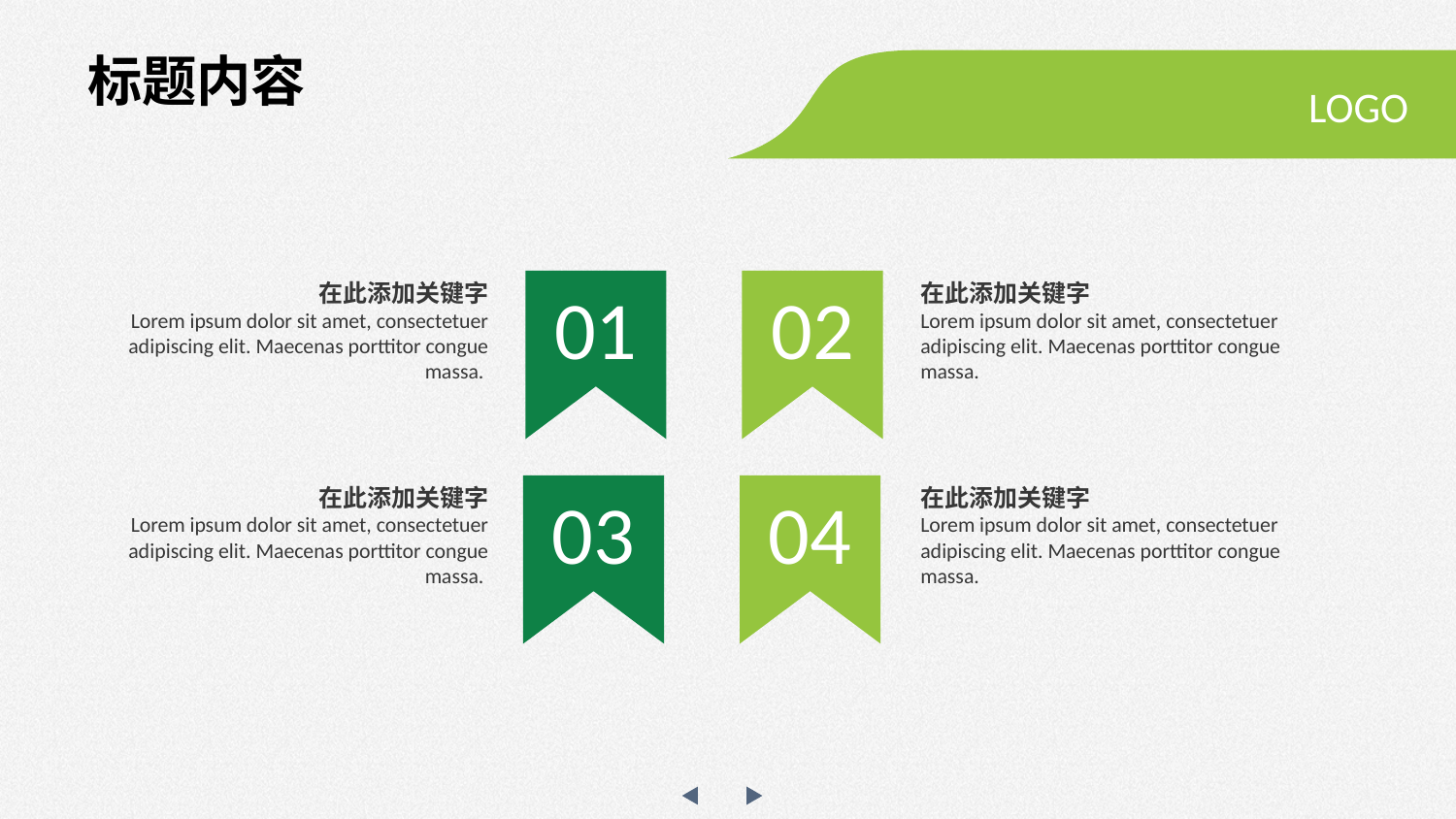

标题内容

LOGO
在此添加关键字
Lorem ipsum dolor sit amet, consectetuer adipiscing elit. Maecenas porttitor congue massa.
在此添加关键字
Lorem ipsum dolor sit amet, consectetuer adipiscing elit. Maecenas porttitor congue massa.
02
01
在此添加关键字
Lorem ipsum dolor sit amet, consectetuer adipiscing elit. Maecenas porttitor congue massa.
在此添加关键字
Lorem ipsum dolor sit amet, consectetuer adipiscing elit. Maecenas porttitor congue massa.
04
03